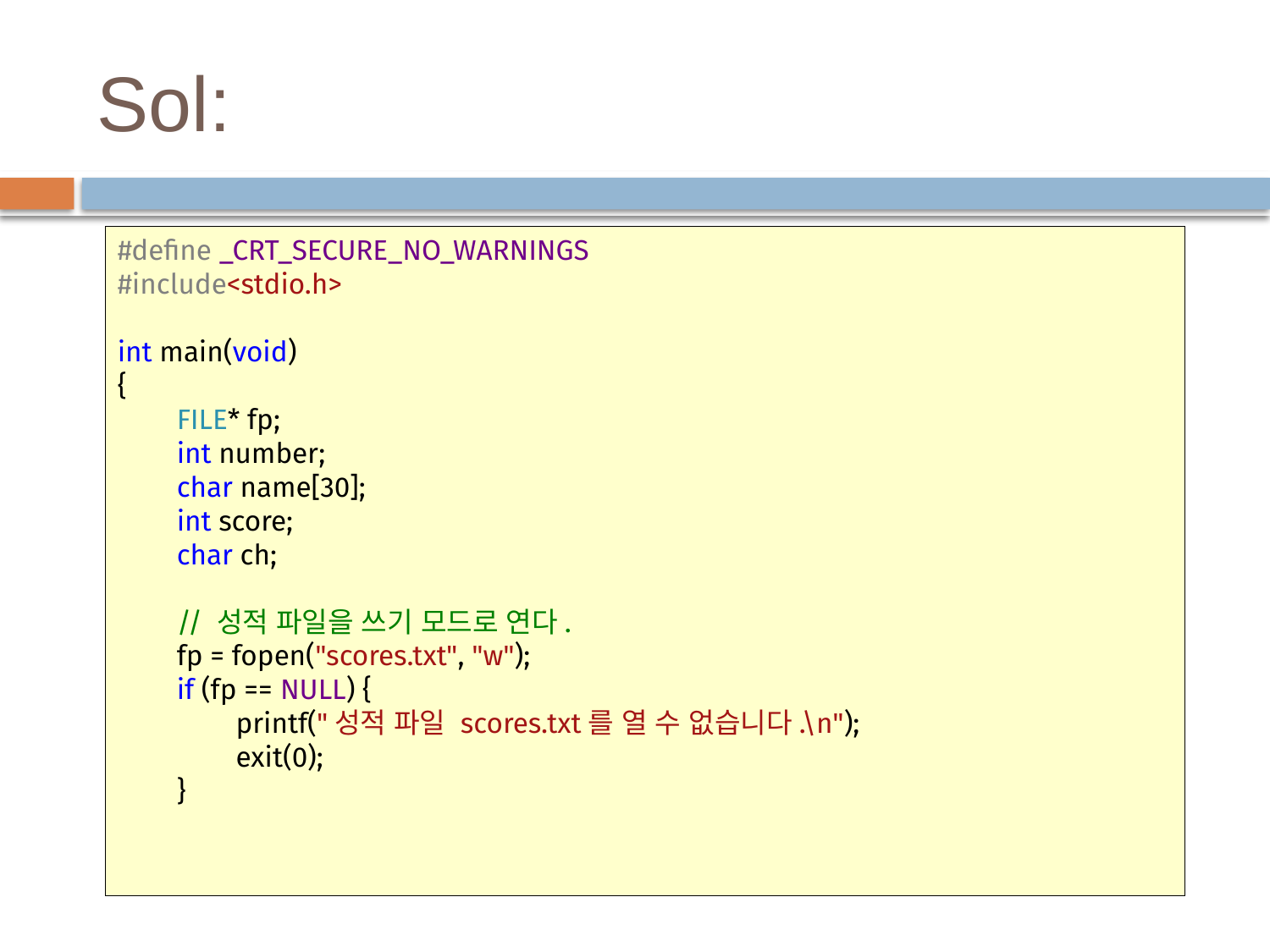

# Sol:
#define _CRT_SECURE_NO_WARNINGS
#include<stdio.h>

int main(void)
{
        FILE* fp;
        int number;
        char name[30];
        int score;
        char ch;

        // 성적 파일을 쓰기 모드로 연다.
        fp = fopen("scores.txt", "w");
        if (fp == NULL) {
                printf("성적 파일 scores.txt를 열 수 없습니다.\n");
                exit(0);
        }